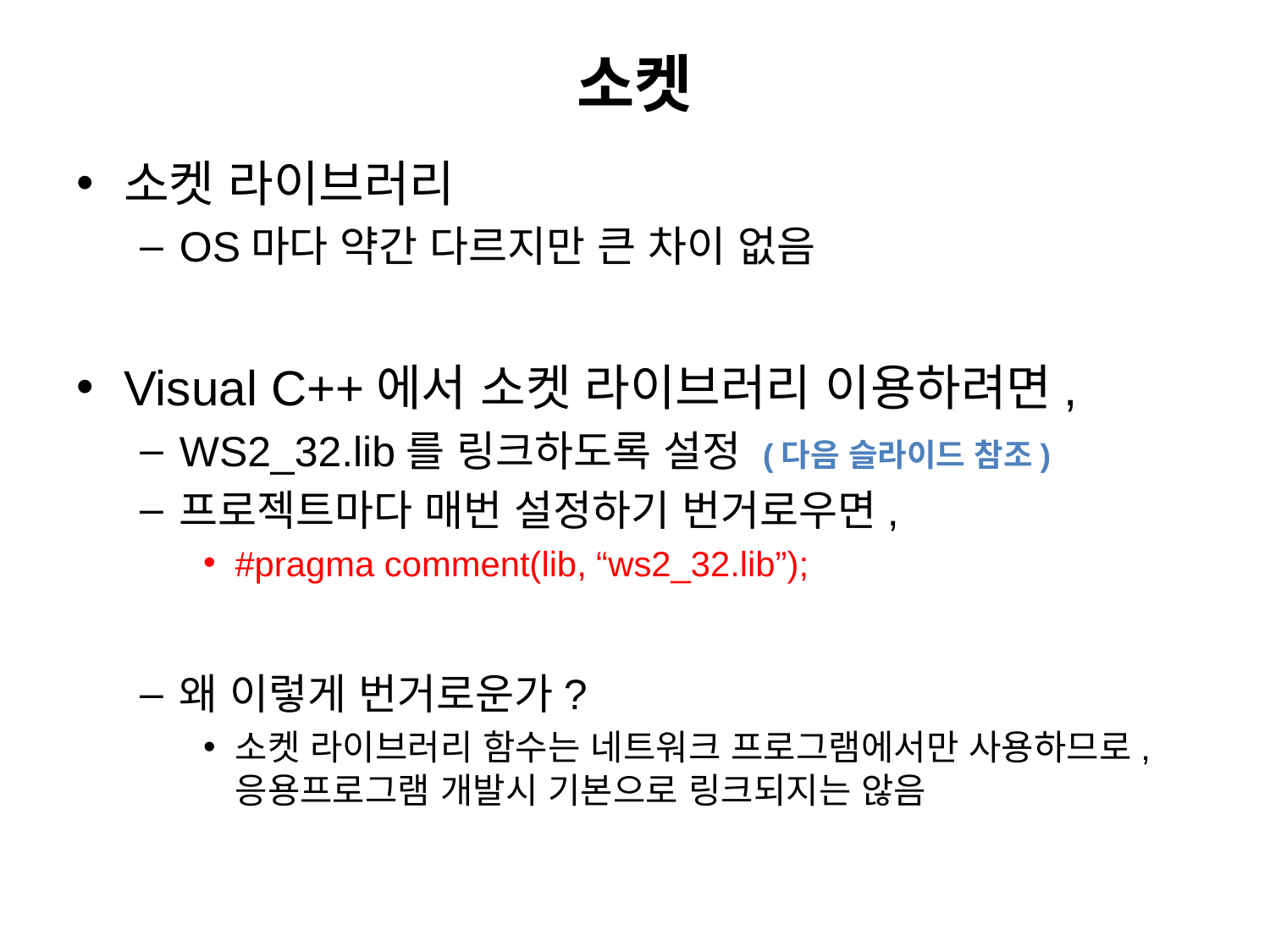

# 소켓
소켓 라이브러리
OS마다 약간 다르지만 큰 차이 없음

Visual C++에서 소켓 라이브러리 이용하려면,
WS2_32.lib를 링크하도록 설정 (다음 슬라이드 참조)
프로젝트마다 매번 설정하기 번거로우면,
#pragma comment(lib, “ws2_32.lib”);

왜 이렇게 번거로운가?
소켓 라이브러리 함수는 네트워크 프로그램에서만 사용하므로, 응용프로그램 개발시 기본으로 링크되지는 않음